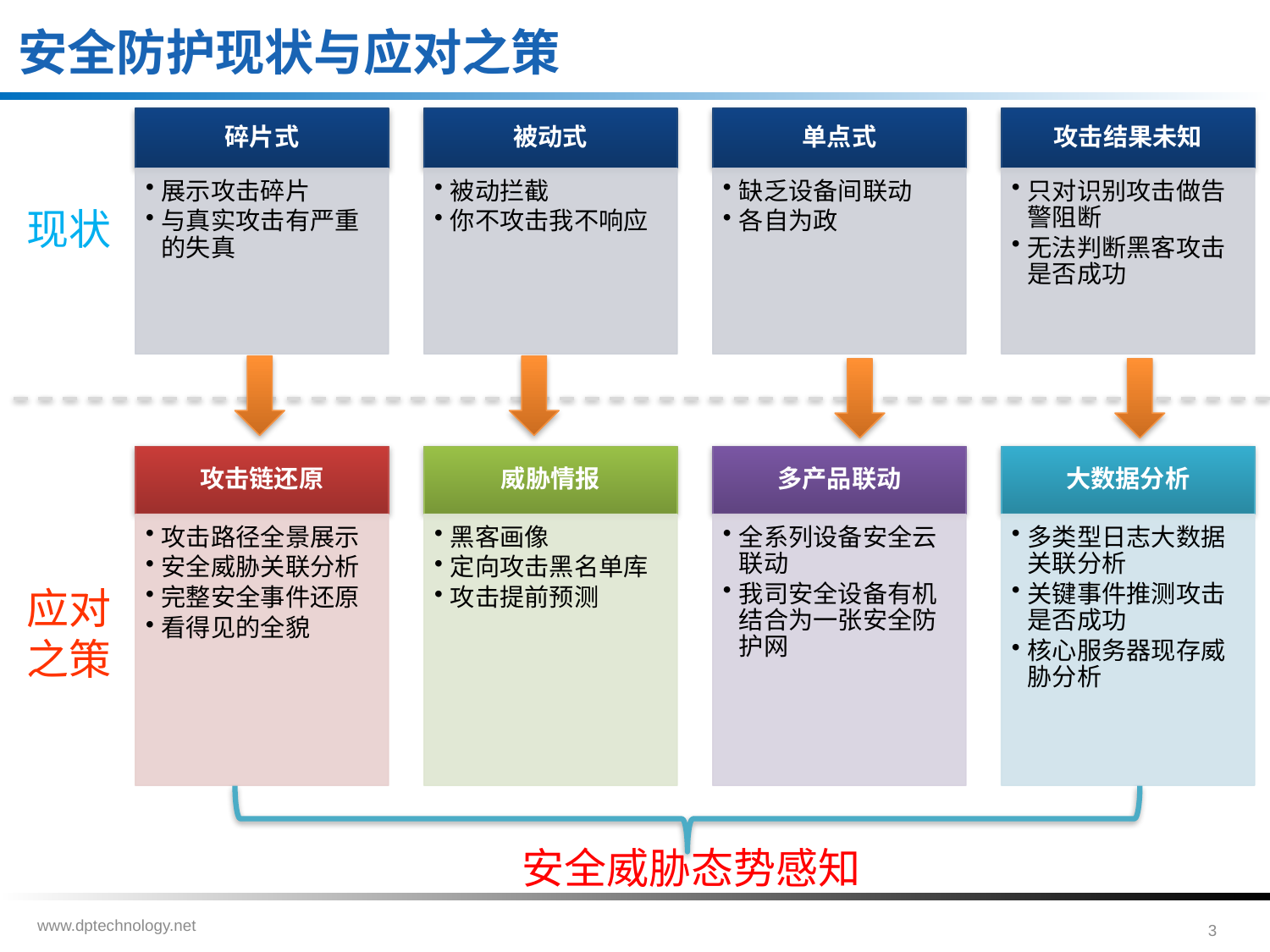

安全防护现状与应对之策
碎片式
展示攻击碎片
与真实攻击有严重的失真
被动式
被动拦截
你不攻击我不响应
单点式
缺乏设备间联动
各自为政
攻击结果未知
只对识别攻击做告警阻断
无法判断黑客攻击是否成功
现状

攻击链还原
攻击路径全景展示
安全威胁关联分析
完整安全事件还原
看得见的全貌
威胁情报
黑客画像
定向攻击黑名单库
攻击提前预测
多产品联动
全系列设备安全云联动
我司安全设备有机结合为一张安全防护网
大数据分析
多类型日志大数据关联分析
关键事件推测攻击是否成功
核心服务器现存威胁分析
应对
之策
安全威胁态势感知
www.dptechnology.net
3